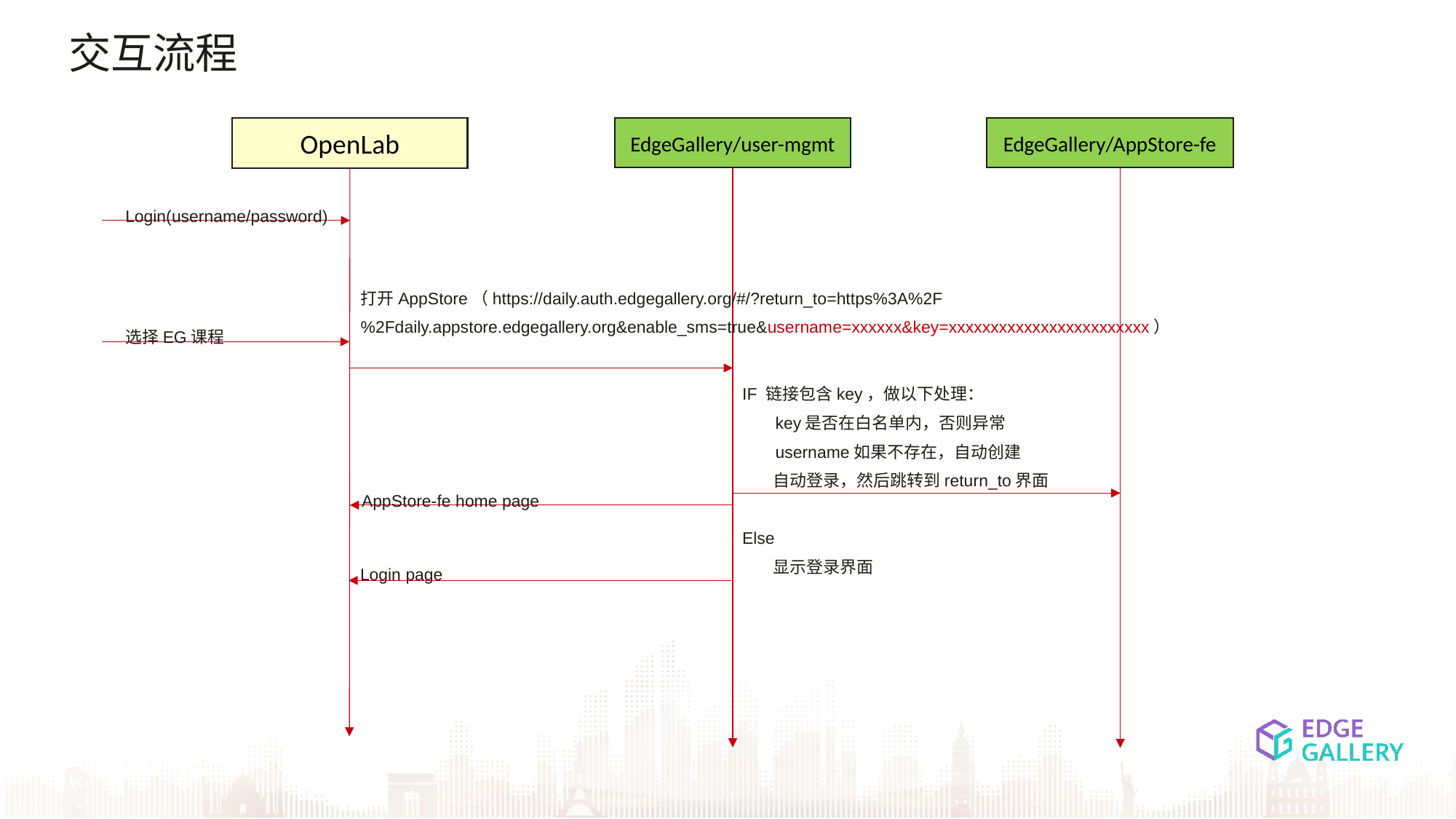

交互流程
EdgeGallery/AppStore-fe
OpenLab
EdgeGallery/user-mgmt
Login(username/password)
打开AppStore（https://daily.auth.edgegallery.org/#/?return_to=https%3A%2F%2Fdaily.appstore.edgegallery.org&enable_sms=true&username=xxxxxx&key=xxxxxxxxxxxxxxxxxxxxxxxx）
选择EG课程
IF 链接包含key，做以下处理：
       key是否在白名单内，否则异常
       username如果不存在，自动创建
       自动登录，然后跳转到return_to界面

Else
       显示登录界面
AppStore-fe home page
Login page